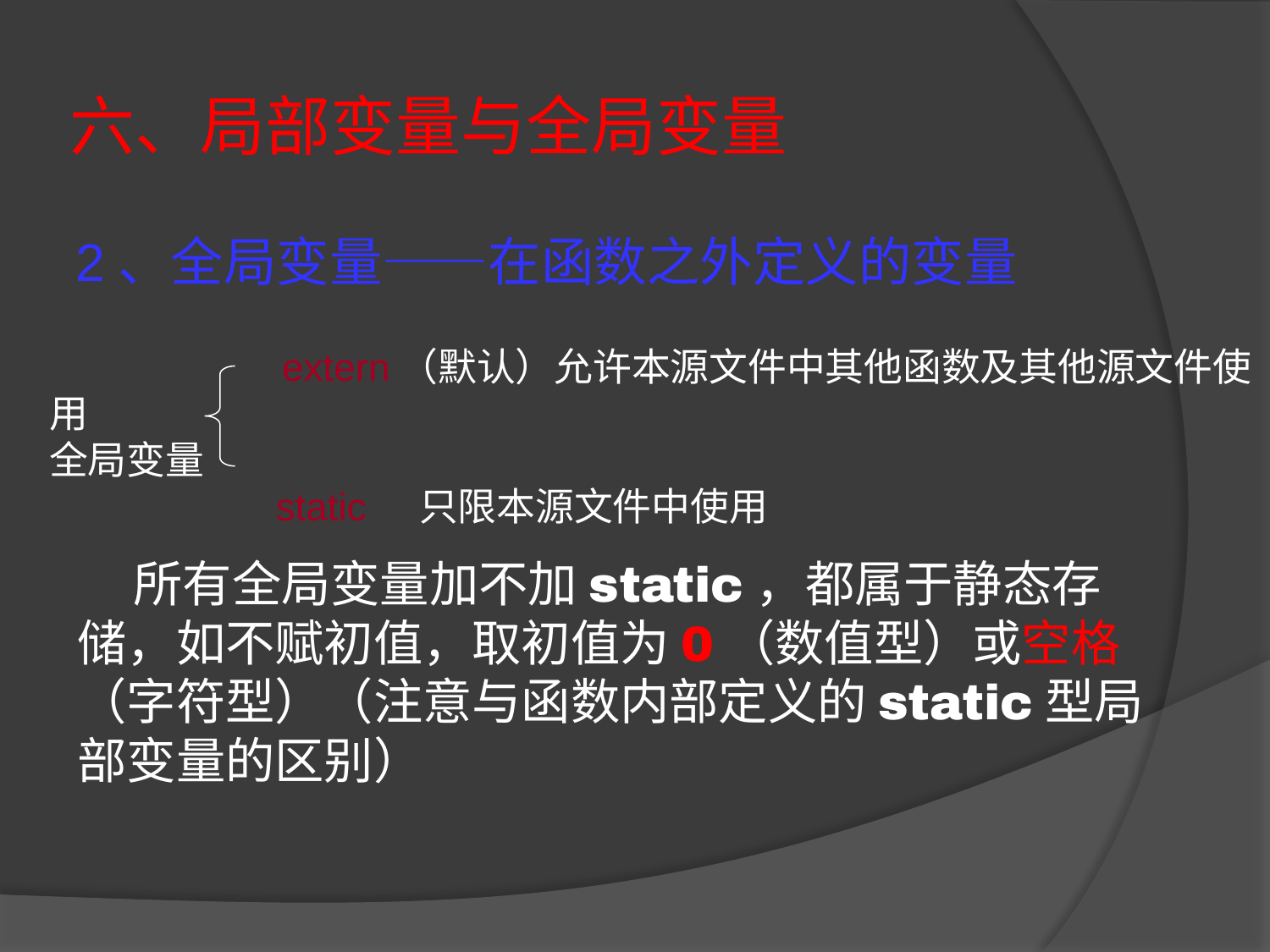

# 六、局部变量与全局变量
2、全局变量——在函数之外定义的变量
                      extern（默认）允许本源文件中其他函数及其他源文件使用
全局变量
                     static    只限本源文件中使用

    所有全局变量加不加static，都属于静态存储，如不赋初值，取初值为0（数值型）或空格（字符型）（注意与函数内部定义的static型局部变量的区别）